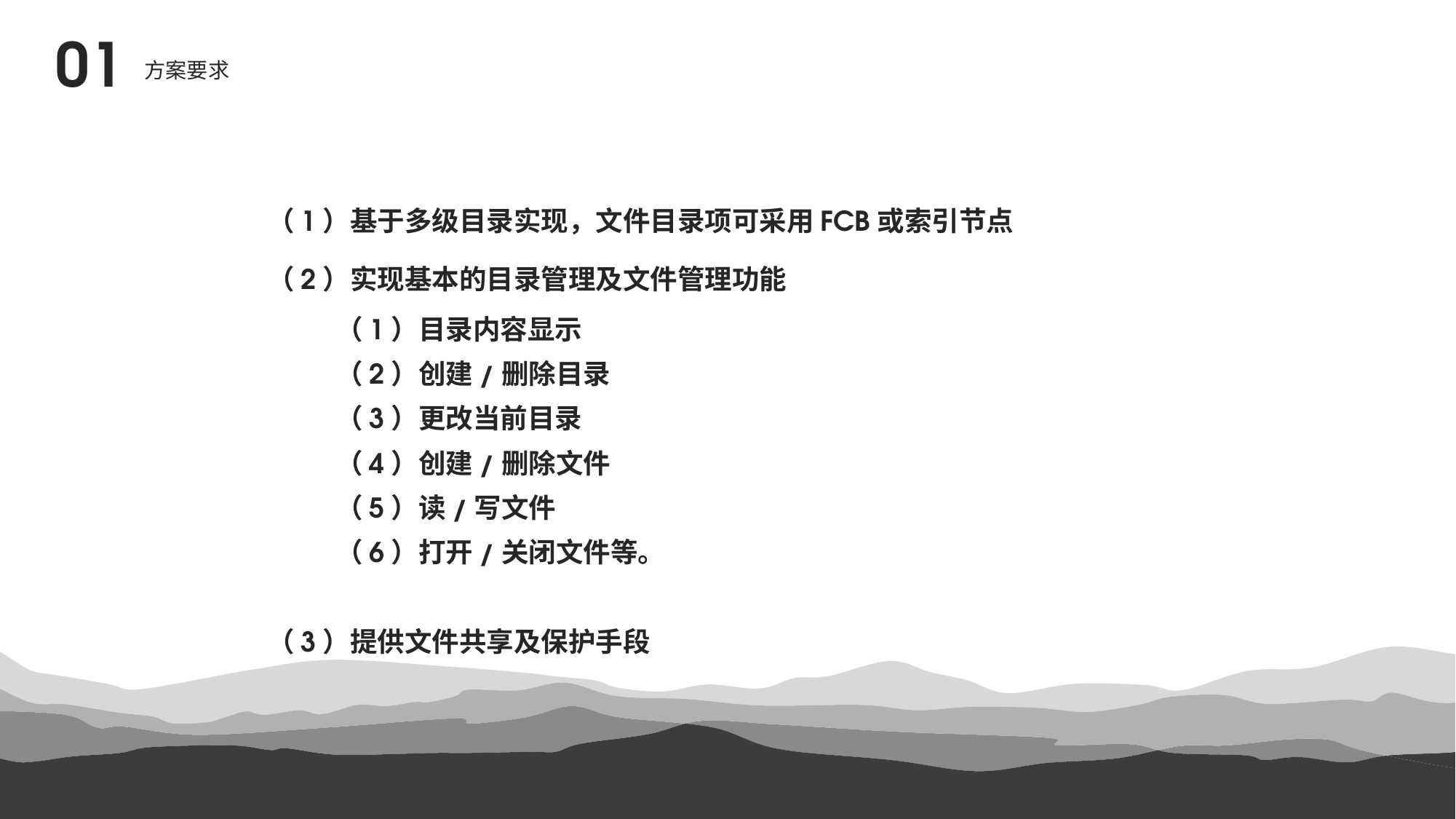

01
方案要求

（1）基于多级目录实现，文件目录项可采用FCB或索引节点
（2）实现基本的目录管理及文件管理功能
（1）目录内容显示
（2）创建/删除目录
（3）更改当前目录
（4）创建/删除文件
（5）读/写文件
（6）打开/关闭文件等。
（3）提供文件共享及保护手段